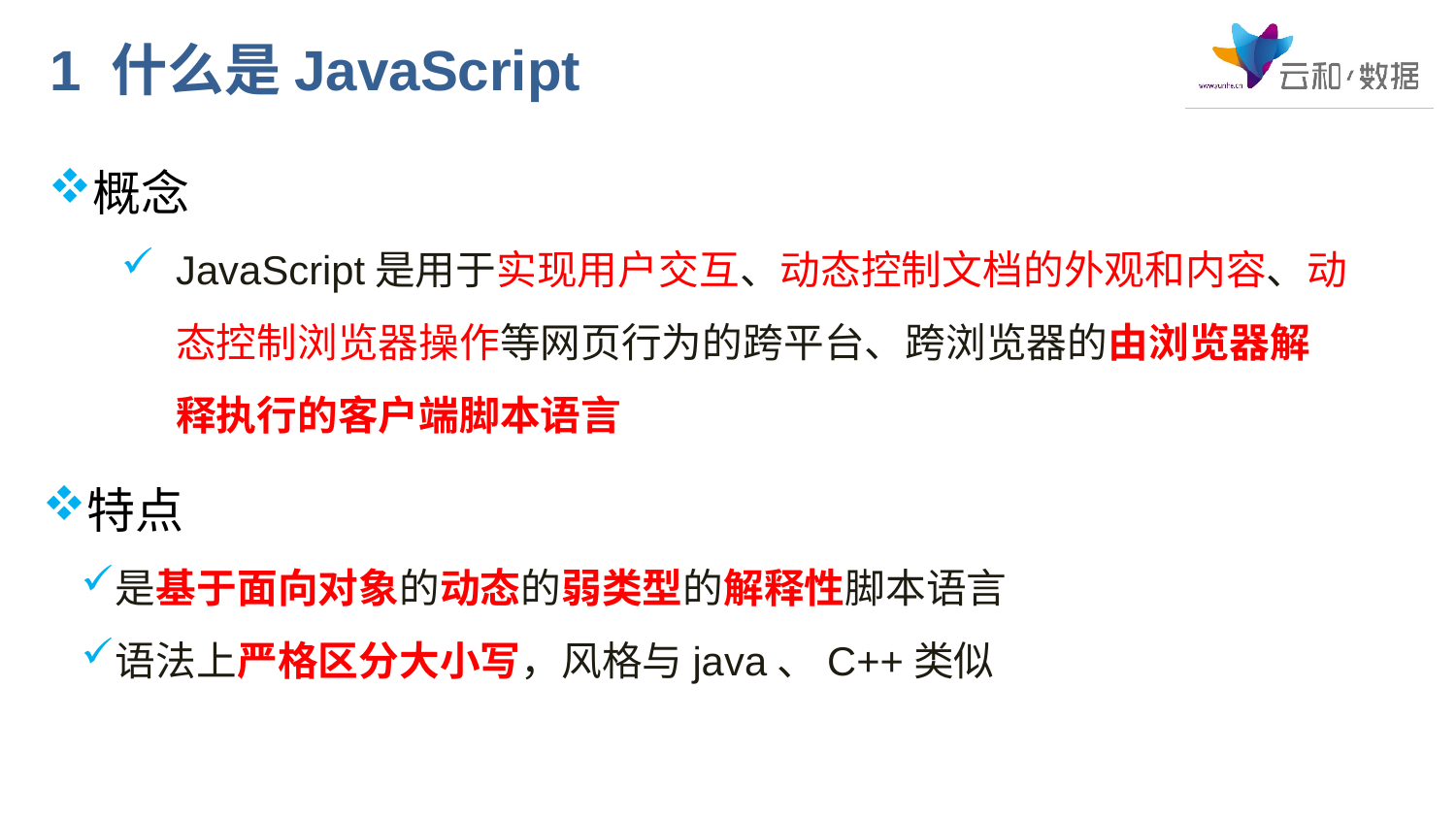

1 什么是JavaScript
概念
JavaScript是用于实现用户交互、动态控制文档的外观和内容、动态控制浏览器操作等网页行为的跨平台、跨浏览器的由浏览器解释执行的客户端脚本语言
特点
是基于面向对象的动态的弱类型的解释性脚本语言
语法上严格区分大小写，风格与java、C++类似
3